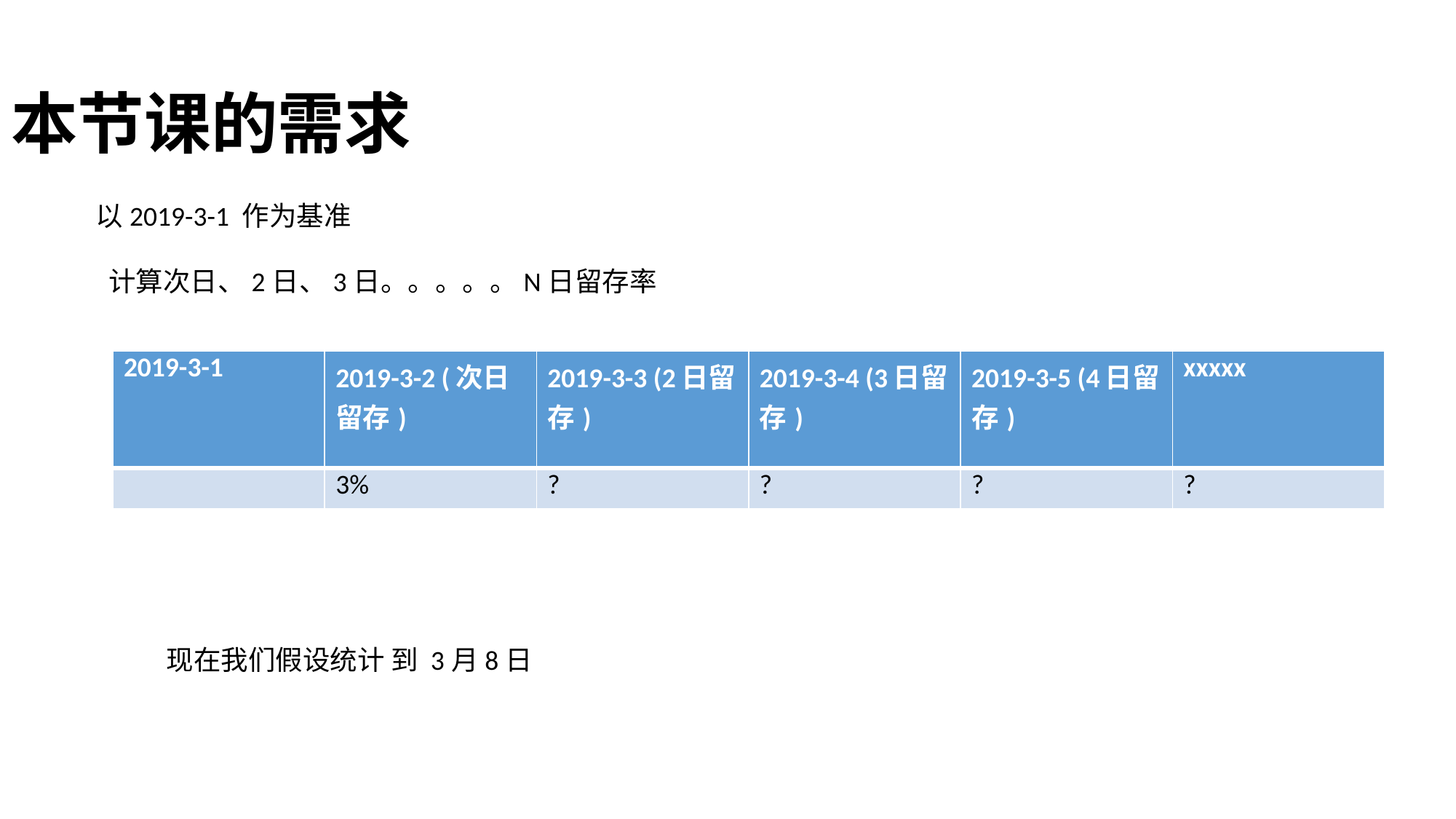

# 本节课的需求
以2019-3-1 作为基准

 计算次日、2日、3日。。。。。N日留存率
| 2019-3-1 | 2019-3-2 (次日留存) | 2019-3-3 (2日留存) | 2019-3-4 (3日留存) | 2019-3-5 (4日留存) | xxxxx |
| --- | --- | --- | --- | --- | --- |
|  | 3% | ? | ? | ? | ? |
现在我们假设统计 到 3月8日